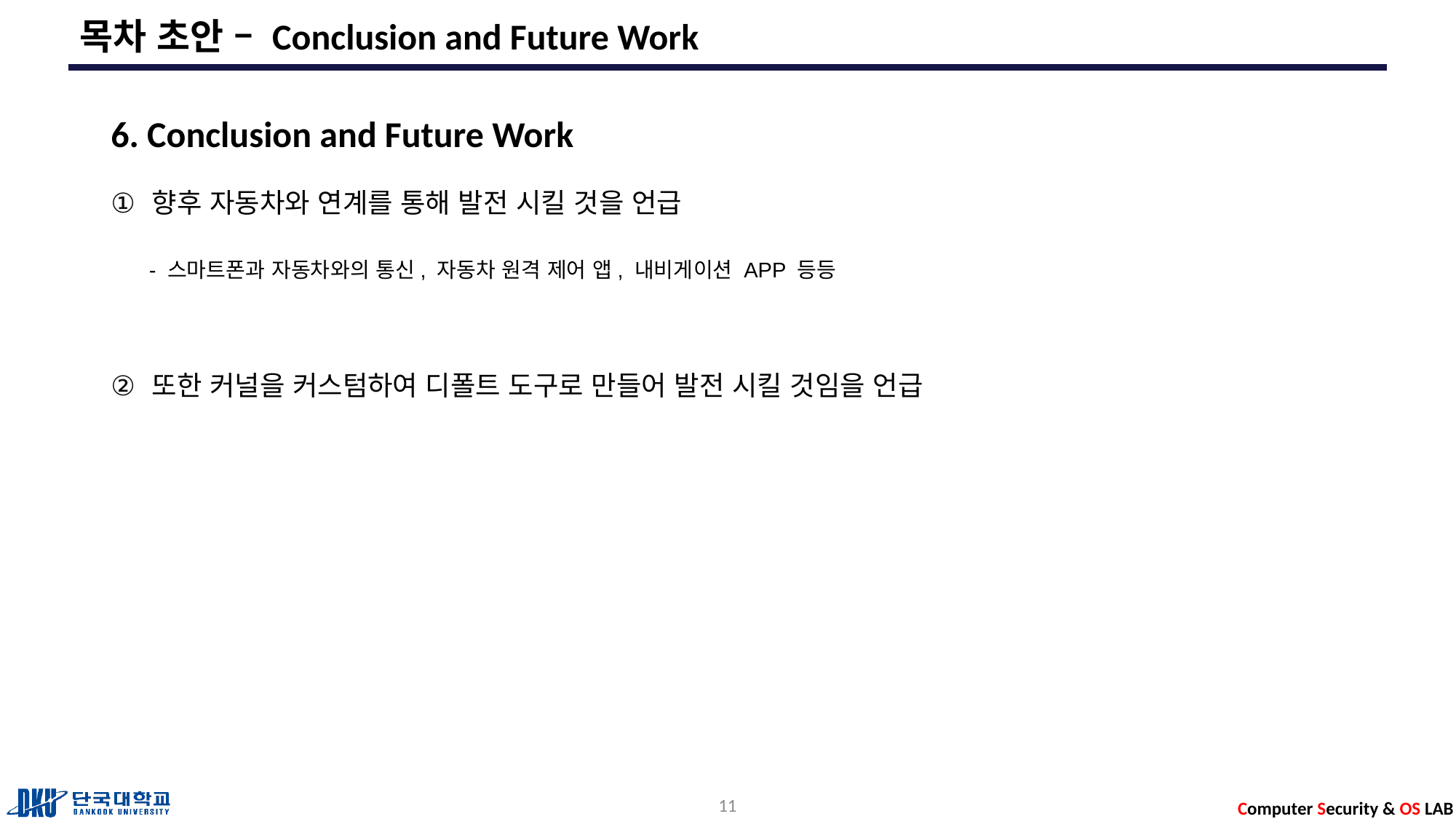

# 목차 초안 – Conclusion and Future Work
6. Conclusion and Future Work
향후 자동차와 연계를 통해 발전 시킬 것을 언급
     - 스마트폰과 자동차와의 통신, 자동차 원격 제어 앱, 내비게이션 APP 등등

또한 커널을 커스텀하여 디폴트 도구로 만들어 발전 시킬 것임을 언급
11